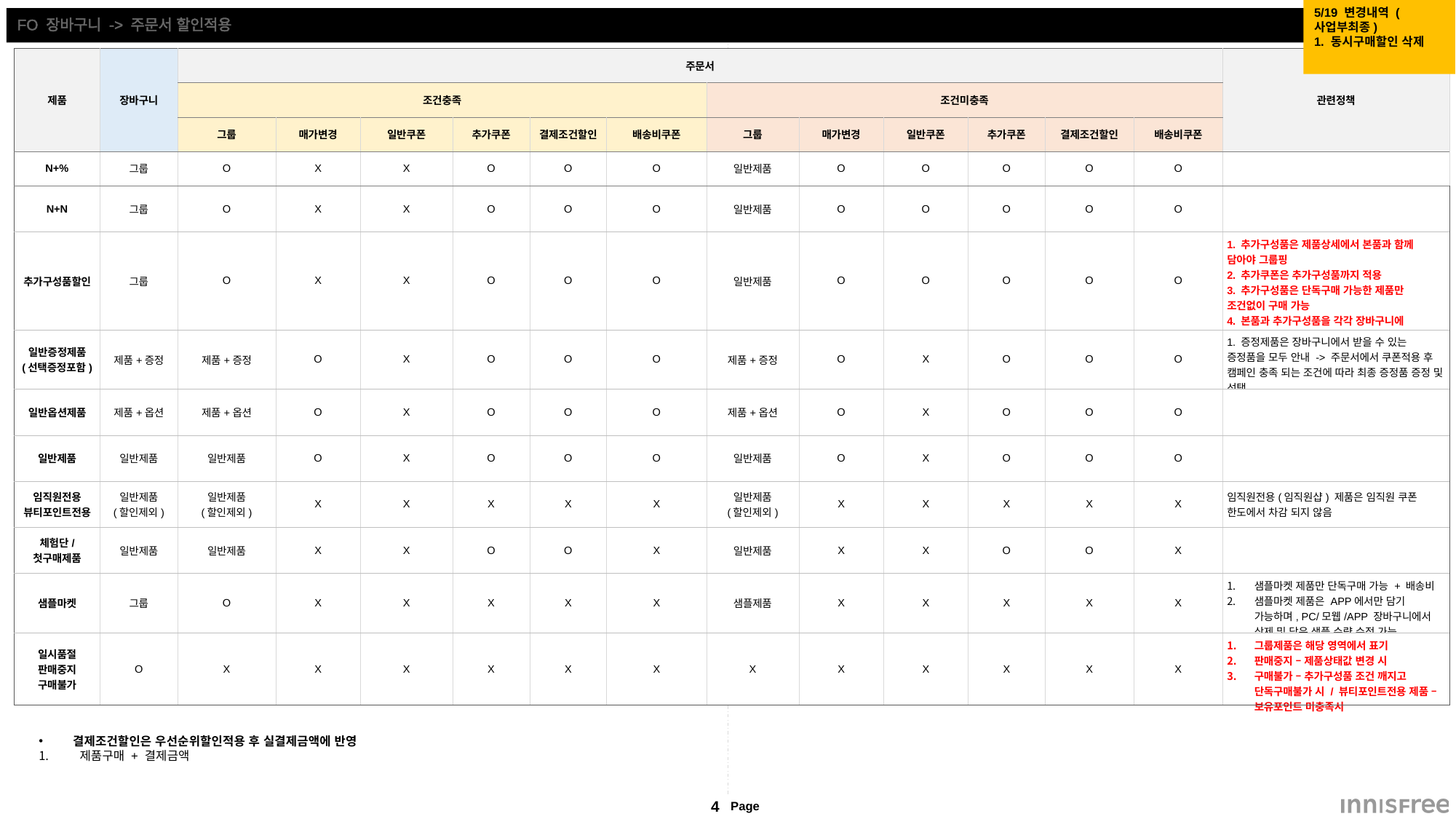

5/19 변경내역 (사업부최종)
1. 동시구매할인 삭제
# FO 장바구니 -> 주문서 할인적용
| 제품 | 장바구니 | 주문서 |  |  |  |  |  |  |  |  |  |  |  | 관련정책 |
| --- | --- | --- | --- | --- | --- | --- | --- | --- | --- | --- | --- | --- | --- | --- |
|  |  | 조건충족 |  |  |  |  |  | 조건미충족 |  |  |  |  |  |  |
|  |  | 그룹 | 매가변경 | 일반쿠폰 | 추가쿠폰 | 결제조건할인 | 배송비쿠폰 | 그룹 | 매가변경 | 일반쿠폰 | 추가쿠폰 | 결제조건할인 | 배송비쿠폰 |  |
| N+% | 그룹 | O | X | X | O | O | O | 일반제품 | O | O | O | O | O |  |
| N+N | 그룹 | O | X | X | O | O | O | 일반제품 | O | O | O | O | O |  |
| 추가구성품할인 | 그룹 | O | X | X | O | O | O | 일반제품 | O | O | O | O | O | 1. 추가구성품은 제품상세에서 본품과 함께 담아야 그룹핑 2. 추가쿠폰은 추가구성품까지 적용 3. 추가구성품은 단독구매 가능한 제품만 조건없이 구매 가능 4. 본품과 추가구성품을 각각 장바구니에 담았을경우 그룹할인이 되면 자동매칭 할인 |
| 일반증정제품 (선택증정포함) | 제품+증정 | 제품+증정 | O | X | O | O | O | 제품+증정 | O | X | O | O | O | 1. 증정제품은 장바구니에서 받을 수 있는 증정품을 모두 안내 -> 주문서에서 쿠폰적용 후 캠페인 충족 되는 조건에 따라 최종 증정품 증정 및 선택 |
| 일반옵션제품 | 제품+옵션 | 제품+옵션 | O | X | O | O | O | 제품+옵션 | O | X | O | O | O |  |
| 일반제품 | 일반제품 | 일반제품 | O | X | O | O | O | 일반제품 | O | X | O | O | O |  |
| 임직원전용 뷰티포인트전용 | 일반제품 (할인제외) | 일반제품 (할인제외) | X | X | X | X | X | 일반제품 (할인제외) | X | X | X | X | X | 임직원전용(임직원샵) 제품은 임직원 쿠폰 한도에서 차감 되지 않음 |
| 체험단/ 첫구매제품 | 일반제품 | 일반제품 | X | X | O | O | X | 일반제품 | X | X | O | O | X |  |
| 샘플마켓 | 그룹 | O | X | X | X | X | X | 샘플제품 | X | X | X | X | X | 샘플마켓 제품만 단독구매 가능 + 배송비 샘플마켓 제품은 APP에서만 담기 가능하며, PC/모웹/APP 장바구니에서 삭제 및 담은 샘플 수량 수정 가능 |
| 일시품절 판매중지 구매불가 | O | X | X | X | X | X | X | X | X | X | X | X | X | 그룹제품은 해당 영역에서 표기 판매중지 – 제품상태값 변경 시 구매불가 – 추가구성품 조건 깨지고 단독구매불가 시 / 뷰티포인트전용 제품 – 보유포인트 미충족시 |
결제조건할인은 우선순위할인적용 후 실결제금액에 반영
제품구매 + 결제금액